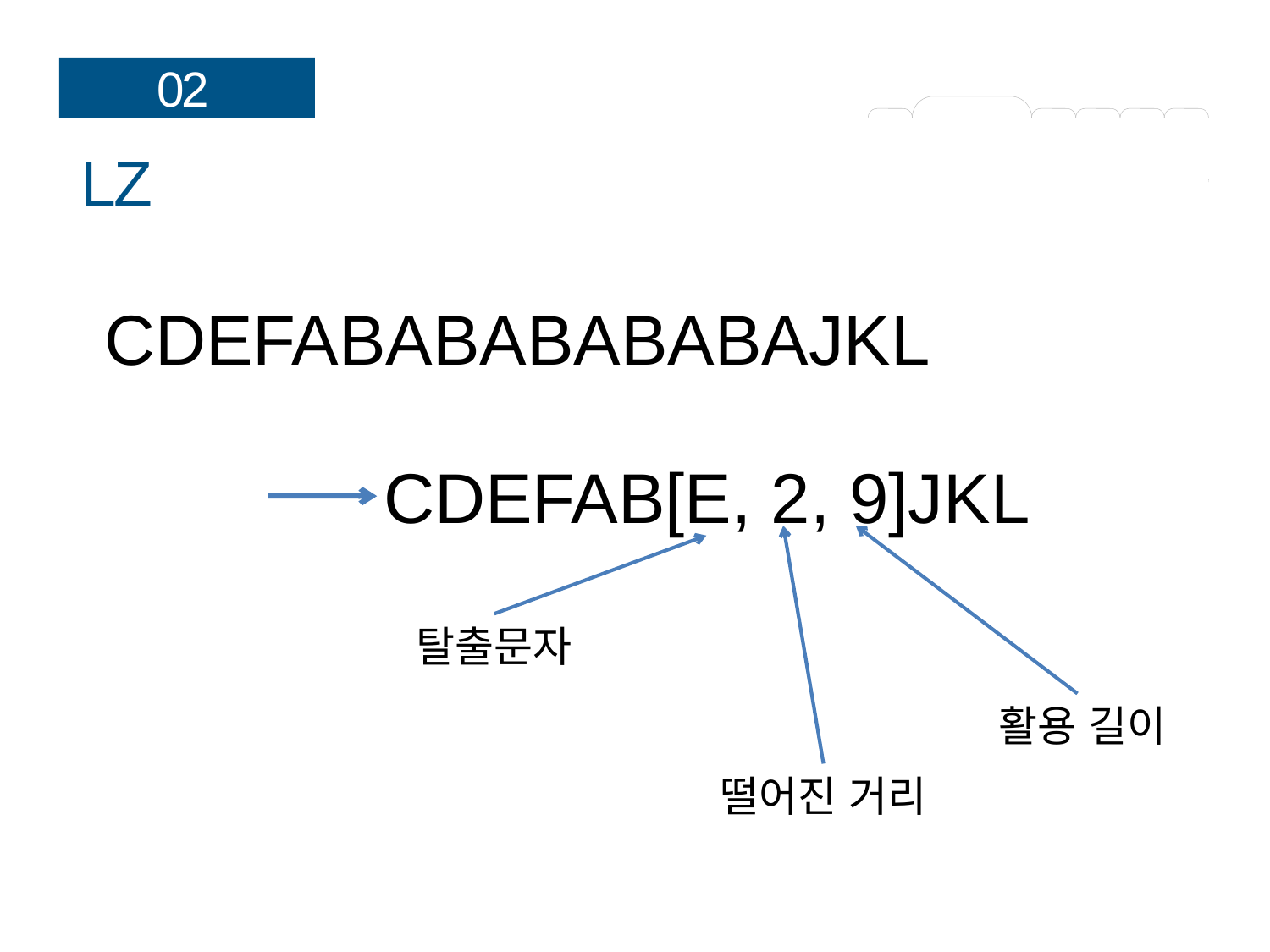

02 알고리즘

LZ
CDEFABABABABABAJKL
CDEFAB[E, 2, 9]JKL
떨어진 거리
활용 길이
탈출문자